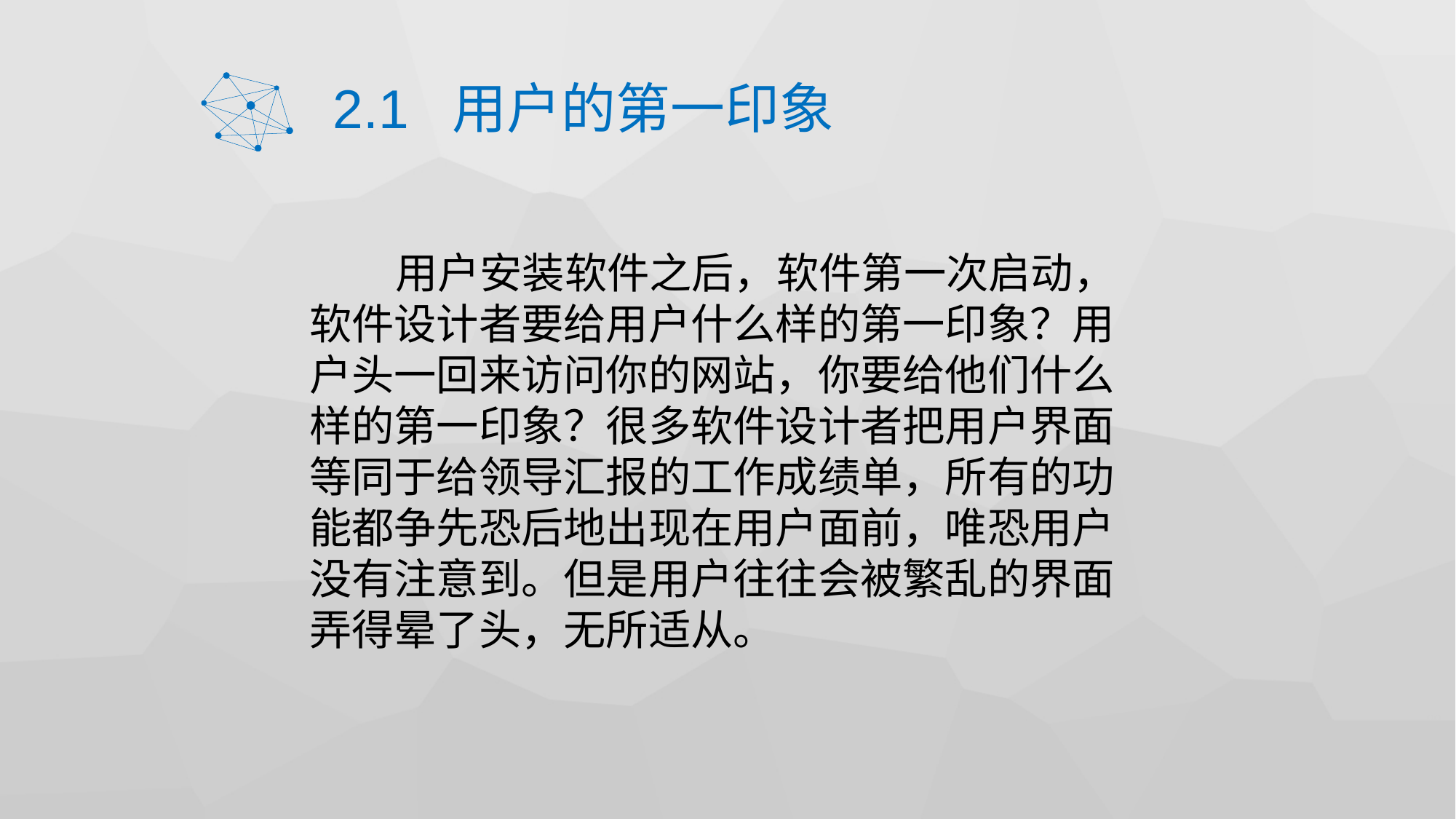

# 2.1  用户的第一印象
        用户安装软件之后，软件第一次启动，软件设计者要给用户什么样的第一印象？用户头一回来访问你的网站，你要给他们什么样的第一印象？很多软件设计者把用户界面等同于给领导汇报的工作成绩单，所有的功能都争先恐后地出现在用户面前，唯恐用户没有注意到。但是用户往往会被繁乱的界面弄得晕了头，无所适从。